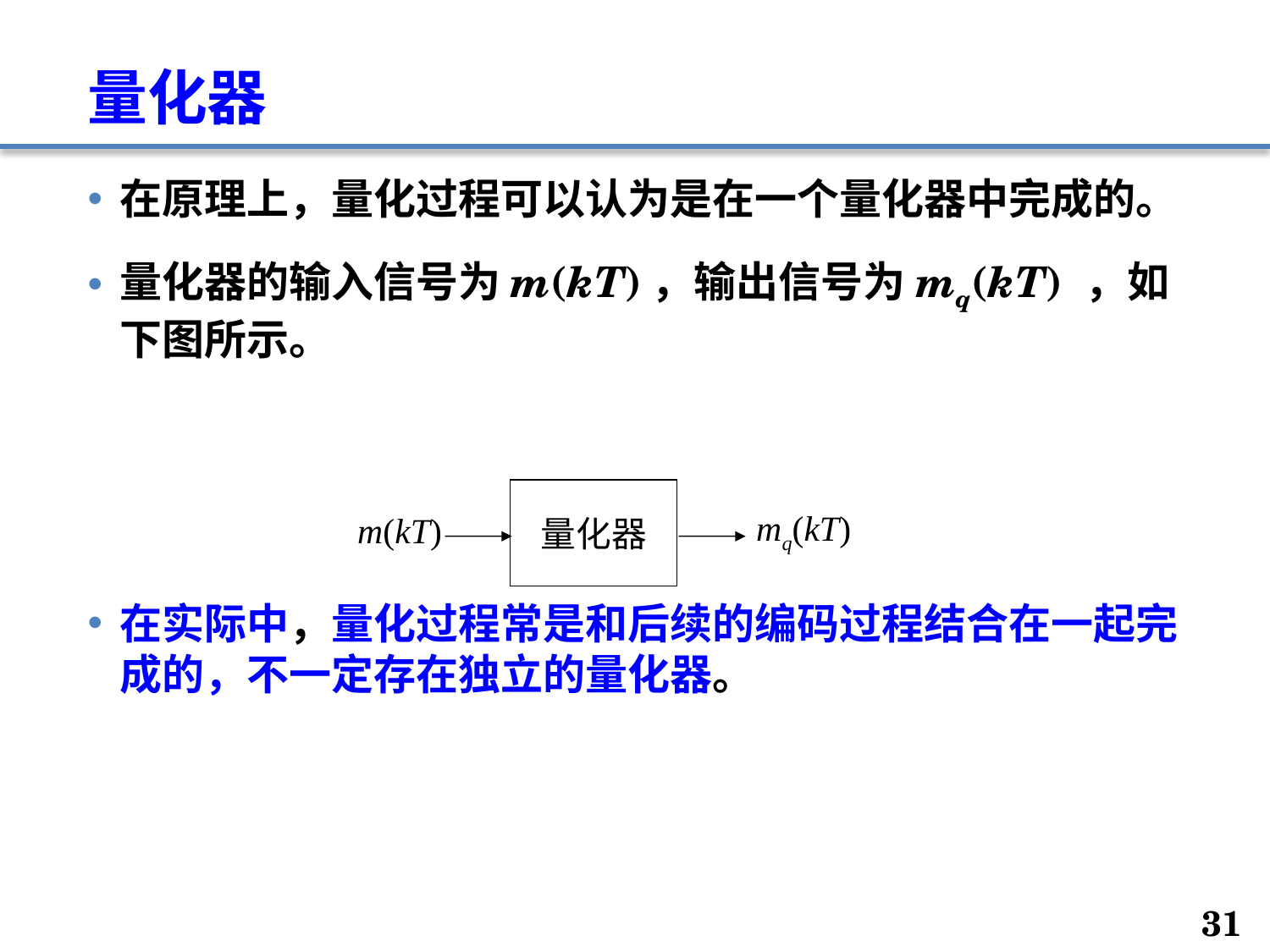

# 量化器
在原理上，量化过程可以认为是在一个量化器中完成的。
量化器的输入信号为m(kT)，输出信号为mq(kT) ，如下图所示。

在实际中，量化过程常是和后续的编码过程结合在一起完成的，不一定存在独立的量化器。
量化器

mq(kT)
m(kT)
31